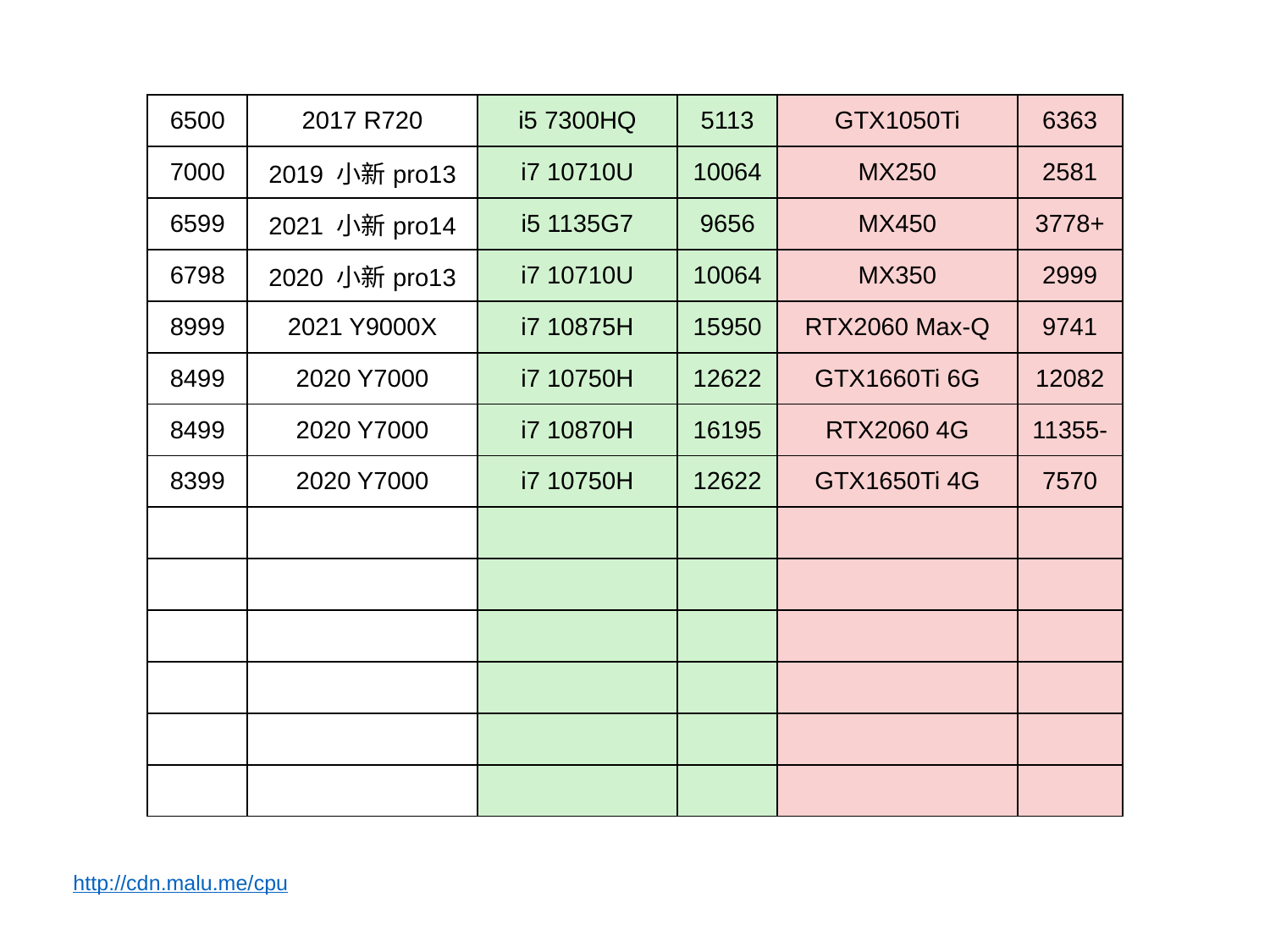

| 6500 | 2017 R720 | i5 7300HQ | 5113 | GTX1050Ti | 6363 |
| --- | --- | --- | --- | --- | --- |
| 7000 | 2019 小新pro13 | i7 10710U | 10064 | MX250 | 2581 |
| 6599 | 2021 小新pro14 | i5 1135G7 | 9656 | MX450 | 3778+ |
| 6798 | 2020 小新pro13 | i7 10710U | 10064 | MX350 | 2999 |
| 8999 | 2021 Y9000X | i7 10875H | 15950 | RTX2060 Max-Q | 9741 |
| 8499 | 2020 Y7000 | i7 10750H | 12622 | GTX1660Ti 6G | 12082 |
| 8499 | 2020 Y7000 | i7 10870H | 16195 | RTX2060 4G | 11355- |
| 8399 | 2020 Y7000 | i7 10750H | 12622 | GTX1650Ti 4G | 7570 |
|  |  |  |  |  |  |
|  |  |  |  |  |  |
|  |  |  |  |  |  |
|  |  |  |  |  |  |
|  |  |  |  |  |  |
|  |  |  |  |  |  |
http://cdn.malu.me/cpu